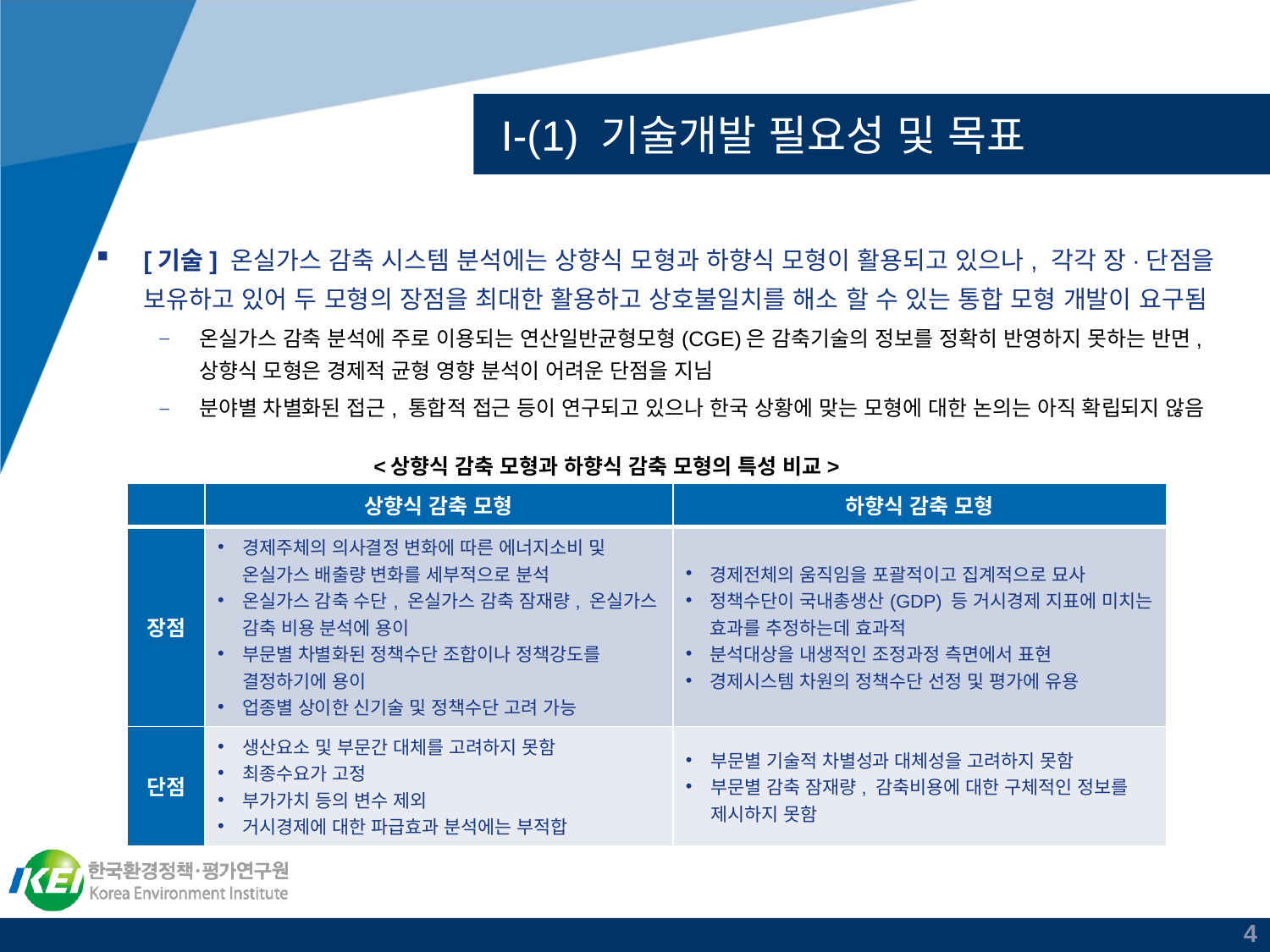

# I-(1) 기술개발 필요성 및 목표
[기술] 온실가스 감축 시스템 분석에는 상향식 모형과 하향식 모형이 활용되고 있으나, 각각 장·단점을 보유하고 있어 두 모형의 장점을 최대한 활용하고 상호불일치를 해소 할 수 있는 통합 모형 개발이 요구됨
온실가스 감축 분석에 주로 이용되는 연산일반균형모형(CGE)은 감축기술의 정보를 정확히 반영하지 못하는 반면, 상향식 모형은 경제적 균형 영향 분석이 어려운 단점을 지님
분야별 차별화된 접근, 통합적 접근 등이 연구되고 있으나 한국 상황에 맞는 모형에 대한 논의는 아직 확립되지 않음

<상향식 감축 모형과 하향식 감축 모형의 특성 비교>
|  | 상향식 감축 모형 | 하향식 감축 모형 |
| --- | --- | --- |
| 장점 | 경제주체의 의사결정 변화에 따른 에너지소비 및 온실가스 배출량 변화를 세부적으로 분석 온실가스 감축 수단, 온실가스 감축 잠재량, 온실가스 감축 비용 분석에 용이 부문별 차별화된 정책수단 조합이나 정책강도를 결정하기에 용이 업종별 상이한 신기술 및 정책수단 고려 가능 | 경제전체의 움직임을 포괄적이고 집계적으로 묘사 정책수단이 국내총생산(GDP) 등 거시경제 지표에 미치는 효과를 추정하는데 효과적 분석대상을 내생적인 조정과정 측면에서 표현 경제시스템 차원의 정책수단 선정 및 평가에 유용 |
| 단점 | 생산요소 및 부문간 대체를 고려하지 못함 최종수요가 고정 부가가치 등의 변수 제외 거시경제에 대한 파급효과 분석에는 부적합 | 부문별 기술적 차별성과 대체성을 고려하지 못함 부문별 감축 잠재량, 감축비용에 대한 구체적인 정보를 제시하지 못함 |
4